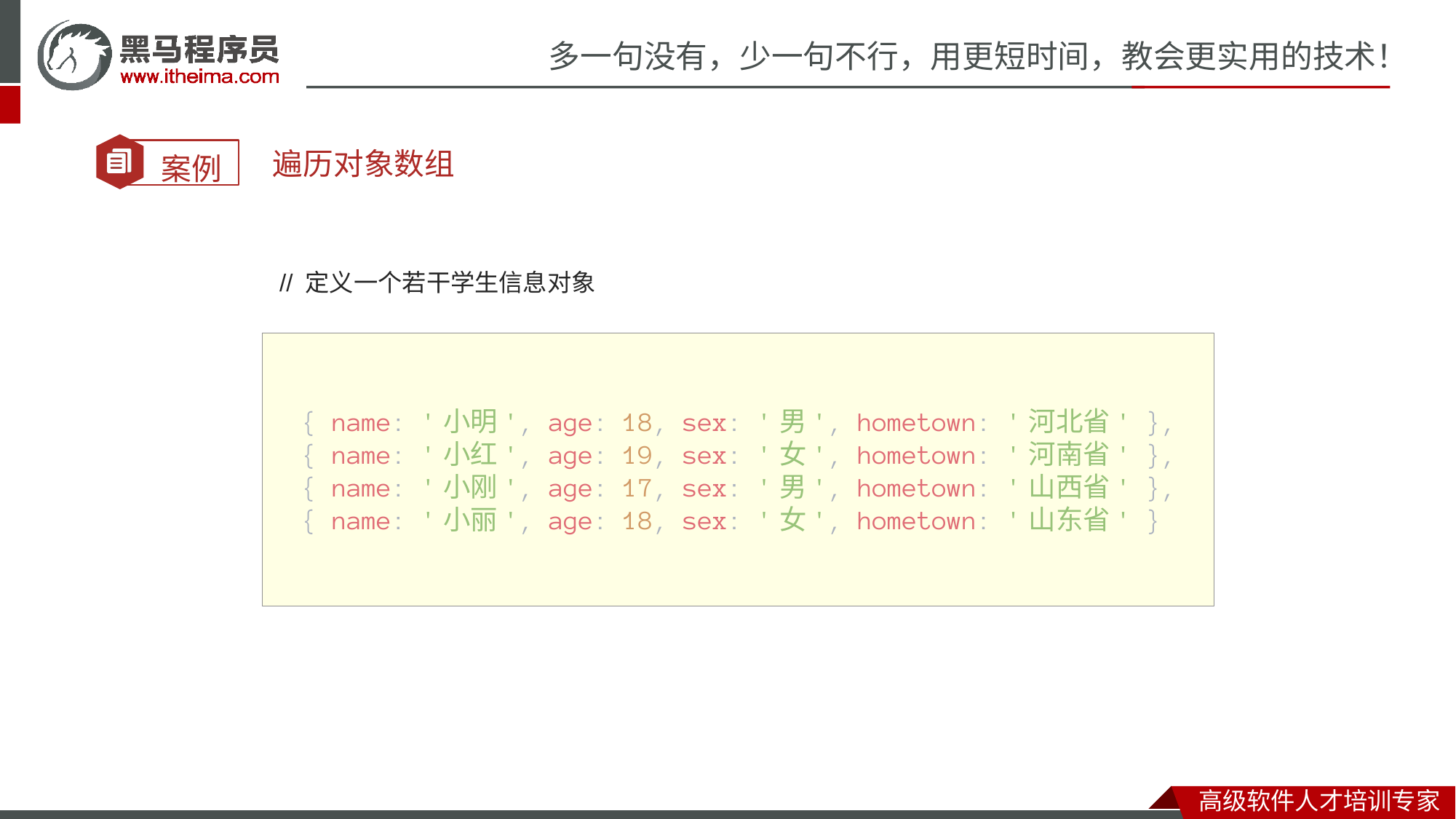

遍历对象数组

 // 定义一个若干学生信息对象

  { name: '小明', age: 18, sex: '男', hometown: '河北省' },
  { name: '小红', age: 19, sex: '女', hometown: '河南省' },
  { name: '小刚', age: 17, sex: '男', hometown: '山西省' },
  { name: '小丽', age: 18, sex: '女', hometown: '山东省' }